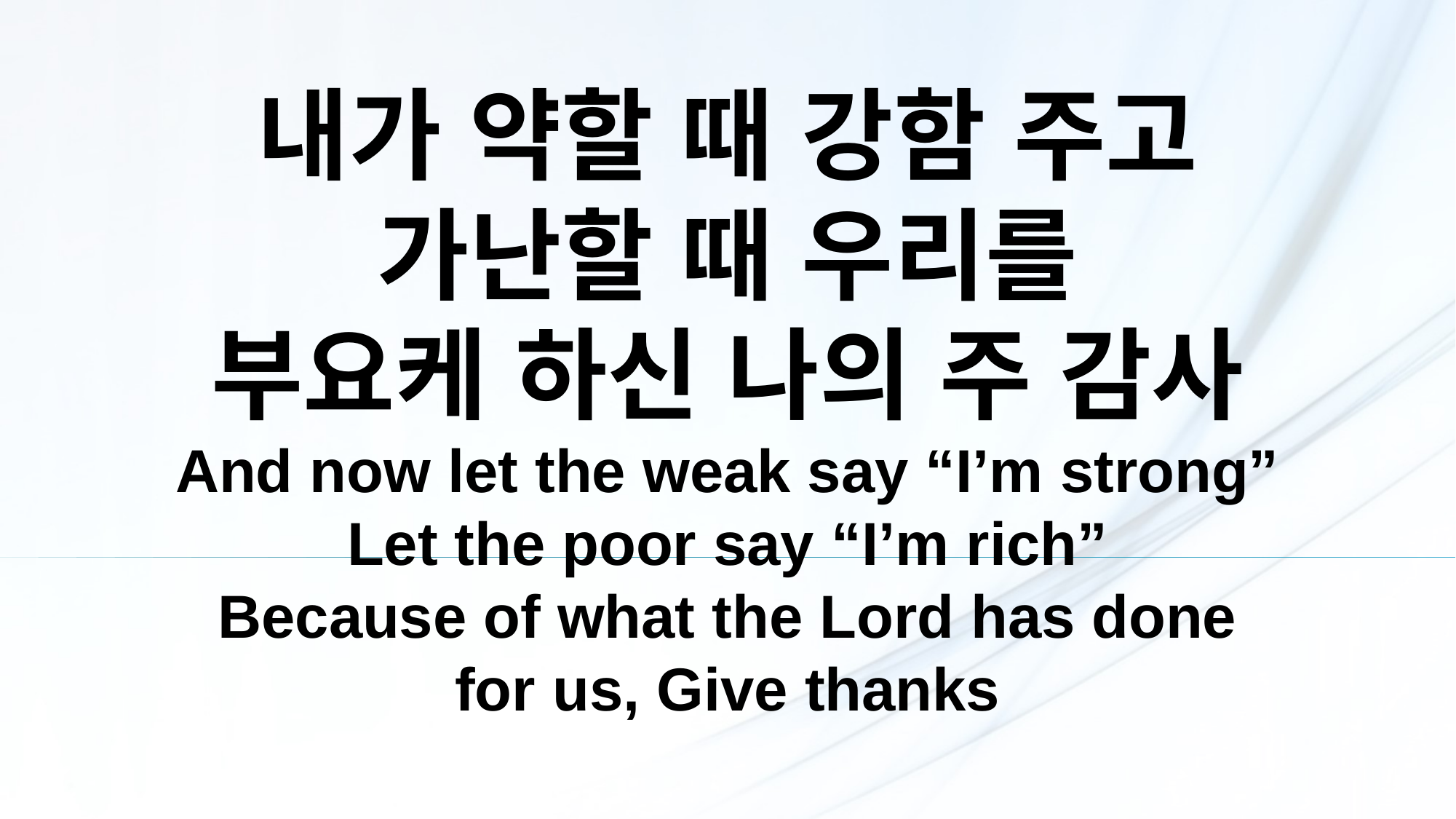

# 내가 약할 때 강함 주고 가난할 때 우리를 부요케 하신 나의 주 감사 And now let the weak say “I’m strong” Let the poor say “I’m rich” Because of what the Lord has done for us, Give thanks